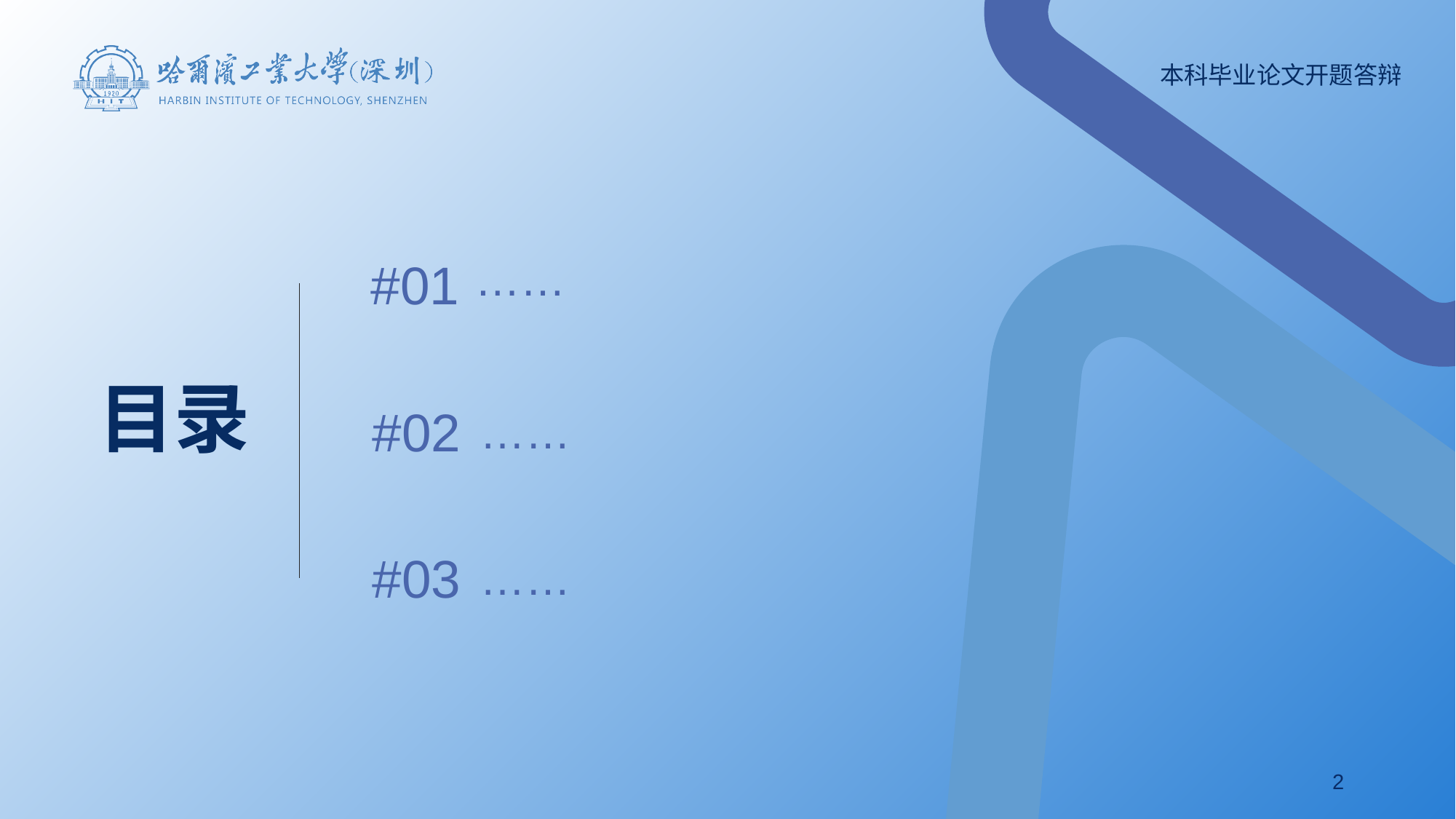

……
#01
目录
#02
……
#03
……
2